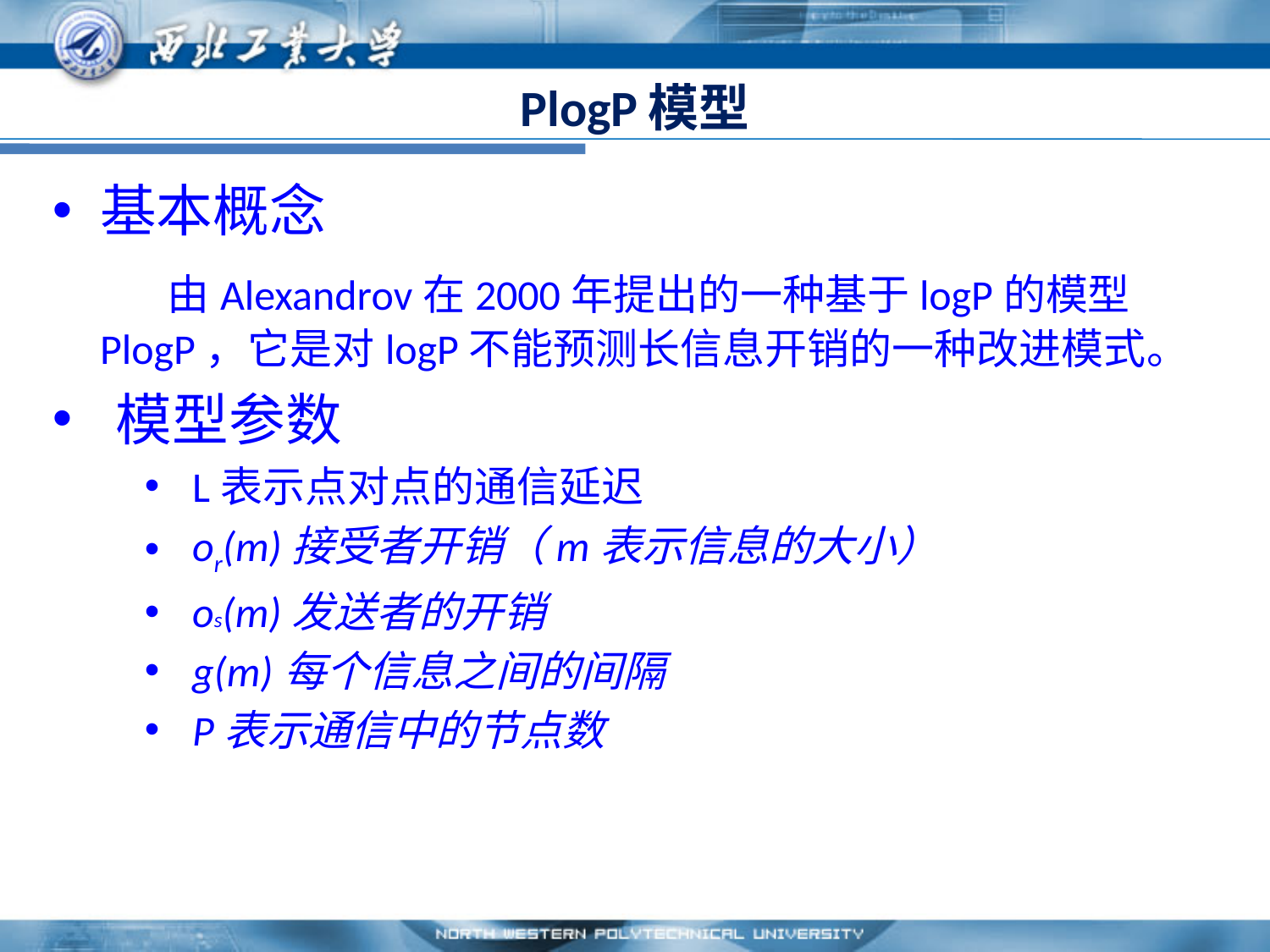

# PlogP模型
基本概念
        由Alexandrov在2000年提出的一种基于logP的模型PlogP，它是对logP不能预测长信息开销的一种改进模式。
模型参数
L表示点对点的通信延迟
or(m)接受者开销（m表示信息的大小）
os(m)发送者的开销
g(m)每个信息之间的间隔
P表示通信中的节点数